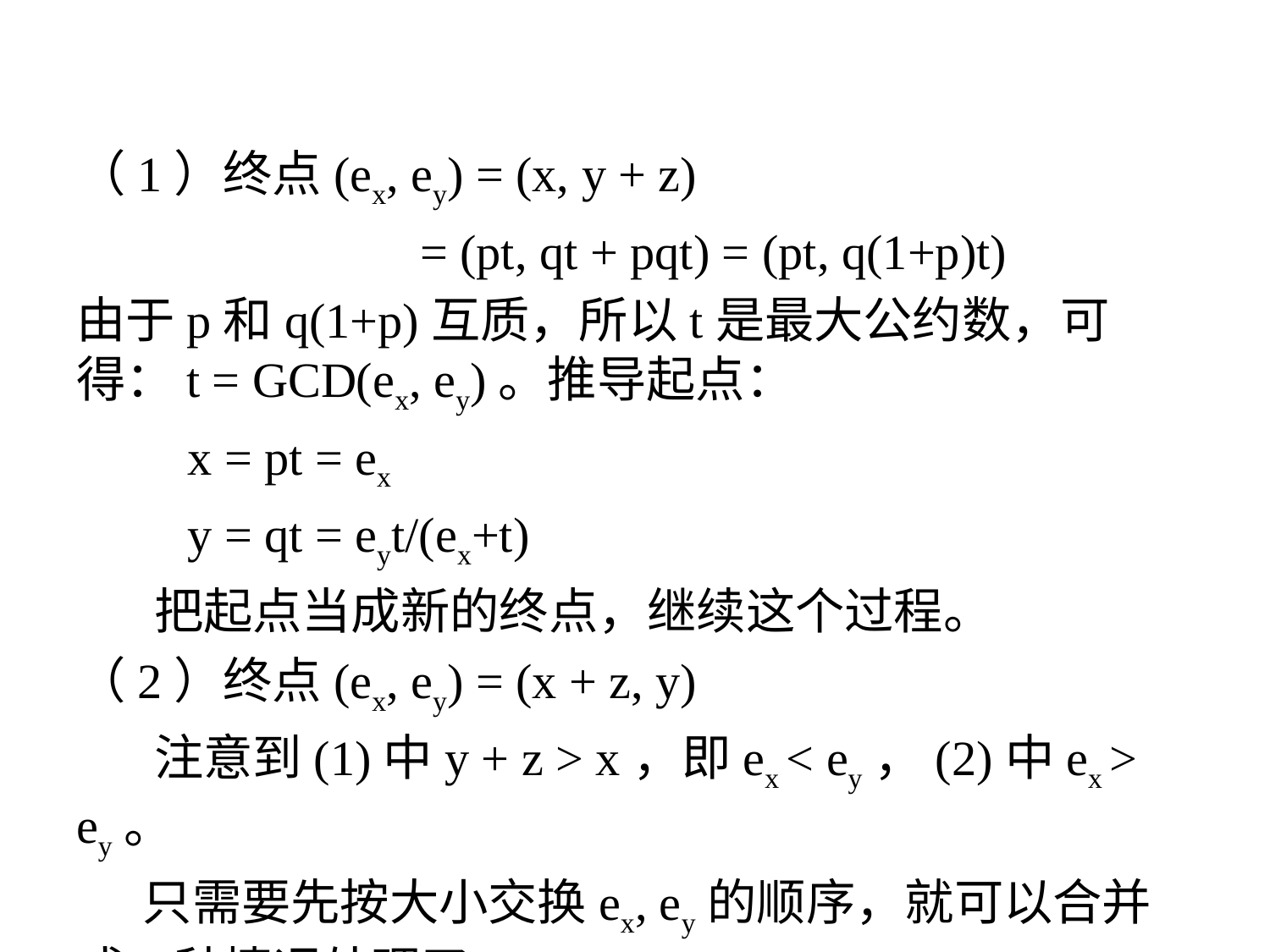

（1）终点(ex, ey) = (x, y + z)
                            = (pt, qt + pqt) = (pt, q(1+p)t)
由于p和q(1+p)互质，所以t是最大公约数，可得：t = GCD(ex, ey)。推导起点：
x = pt = ex
y = qt = eyt/(ex+t)
      把起点当成新的终点，继续这个过程。
（2）终点(ex, ey) = (x + z, y)
      注意到(1)中y + z > x，即ex < ey，(2)中ex > ey。
     只需要先按大小交换ex, ey的顺序，就可以合并成一种情况处理了。